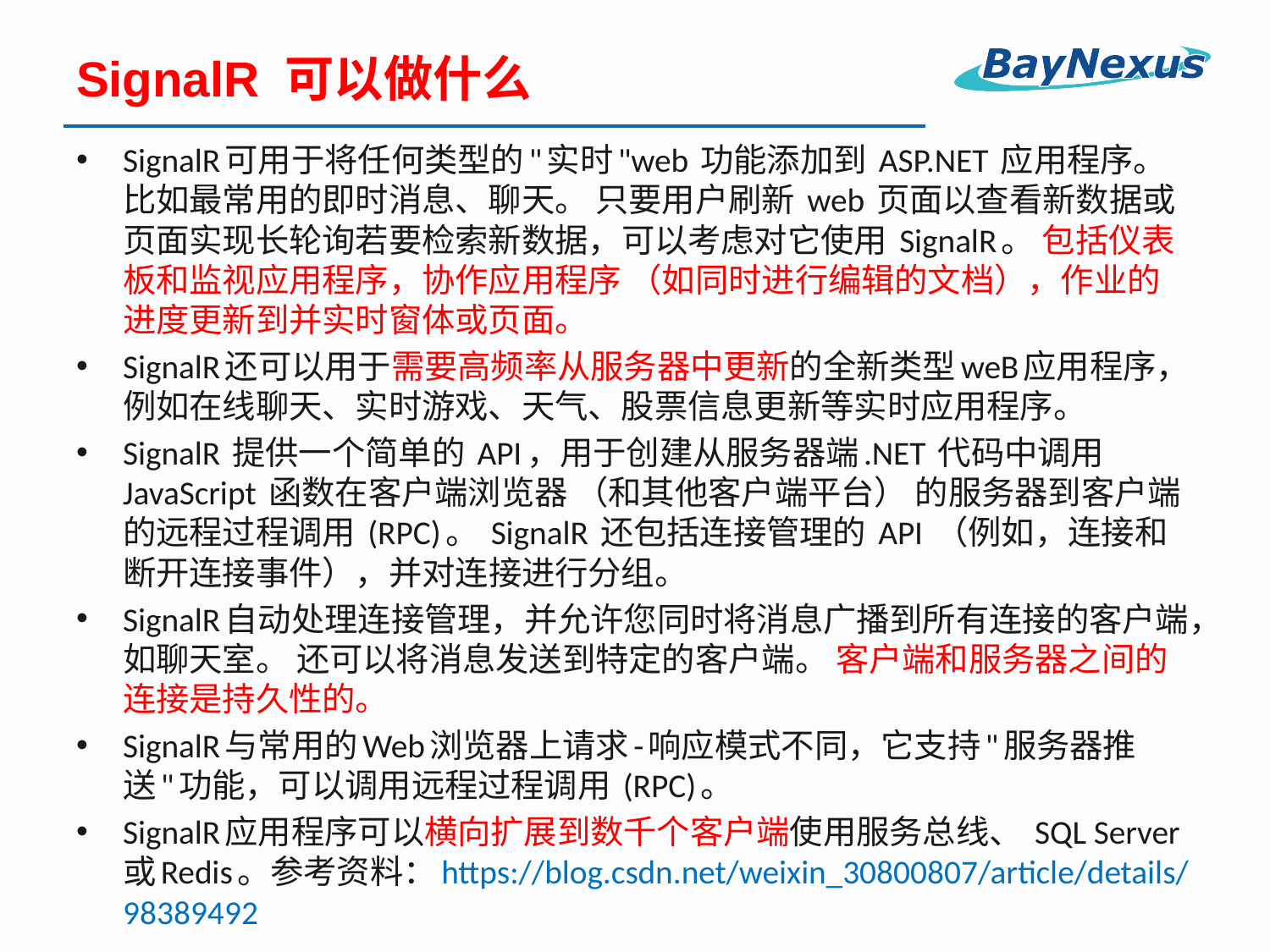

# SignalR 可以做什么

SignalR可用于将任何类型的"实时"web 功能添加到 ASP.NET 应用程序。 比如最常用的即时消息、聊天。 只要用户刷新 web 页面以查看新数据或页面实现长轮询若要检索新数据，可以考虑对它使用 SignalR。 包括仪表板和监视应用程序，协作应用程序 （如同时进行编辑的文档），作业的进度更新到并实时窗体或页面。
SignalR还可以用于需要高频率从服务器中更新的全新类型weB应用程序，例如在线聊天、实时游戏、天气、股票信息更新等实时应用程序。
SignalR 提供一个简单的 API，用于创建从服务器端.NET 代码中调用 JavaScript 函数在客户端浏览器 （和其他客户端平台） 的服务器到客户端的远程过程调用 (RPC)。 SignalR 还包括连接管理的 API （例如，连接和断开连接事件），并对连接进行分组。
SignalR自动处理连接管理，并允许您同时将消息广播到所有连接的客户端，如聊天室。 还可以将消息发送到特定的客户端。 客户端和服务器之间的连接是持久性的。
SignalR与常用的Web浏览器上请求-响应模式不同，它支持"服务器推送"功能，可以调用远程过程调用 (RPC)。
SignalR应用程序可以横向扩展到数千个客户端使用服务总线、 SQL Server 或Redis。参考资料：https://blog.csdn.net/weixin_30800807/article/details/98389492